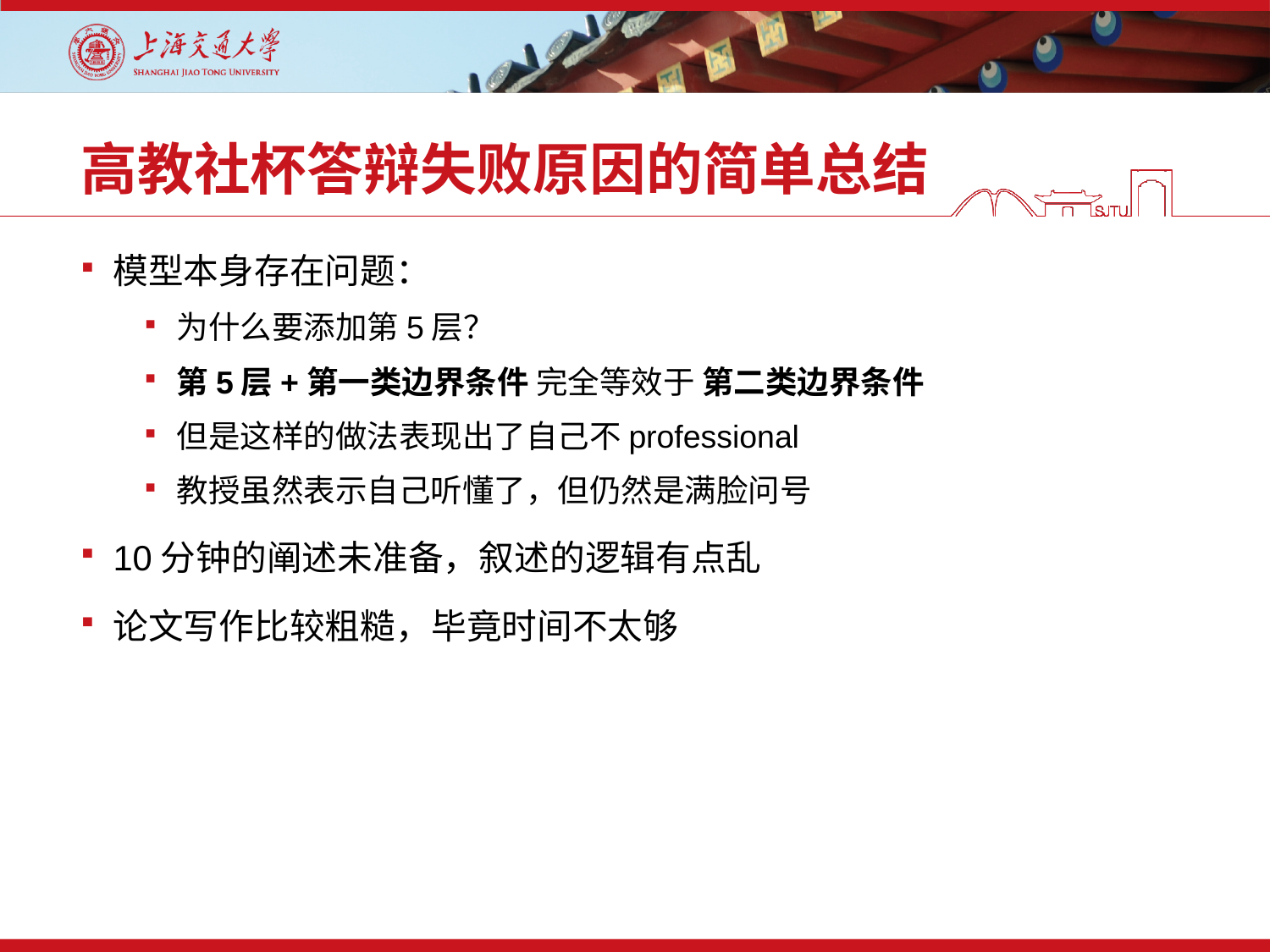

# 高教社杯答辩失败原因的简单总结
模型本身存在问题：
为什么要添加第5层？
第5层+第一类边界条件 完全等效于 第二类边界条件
但是这样的做法表现出了自己不professional
教授虽然表示自己听懂了，但仍然是满脸问号
10分钟的阐述未准备，叙述的逻辑有点乱
论文写作比较粗糙，毕竟时间不太够